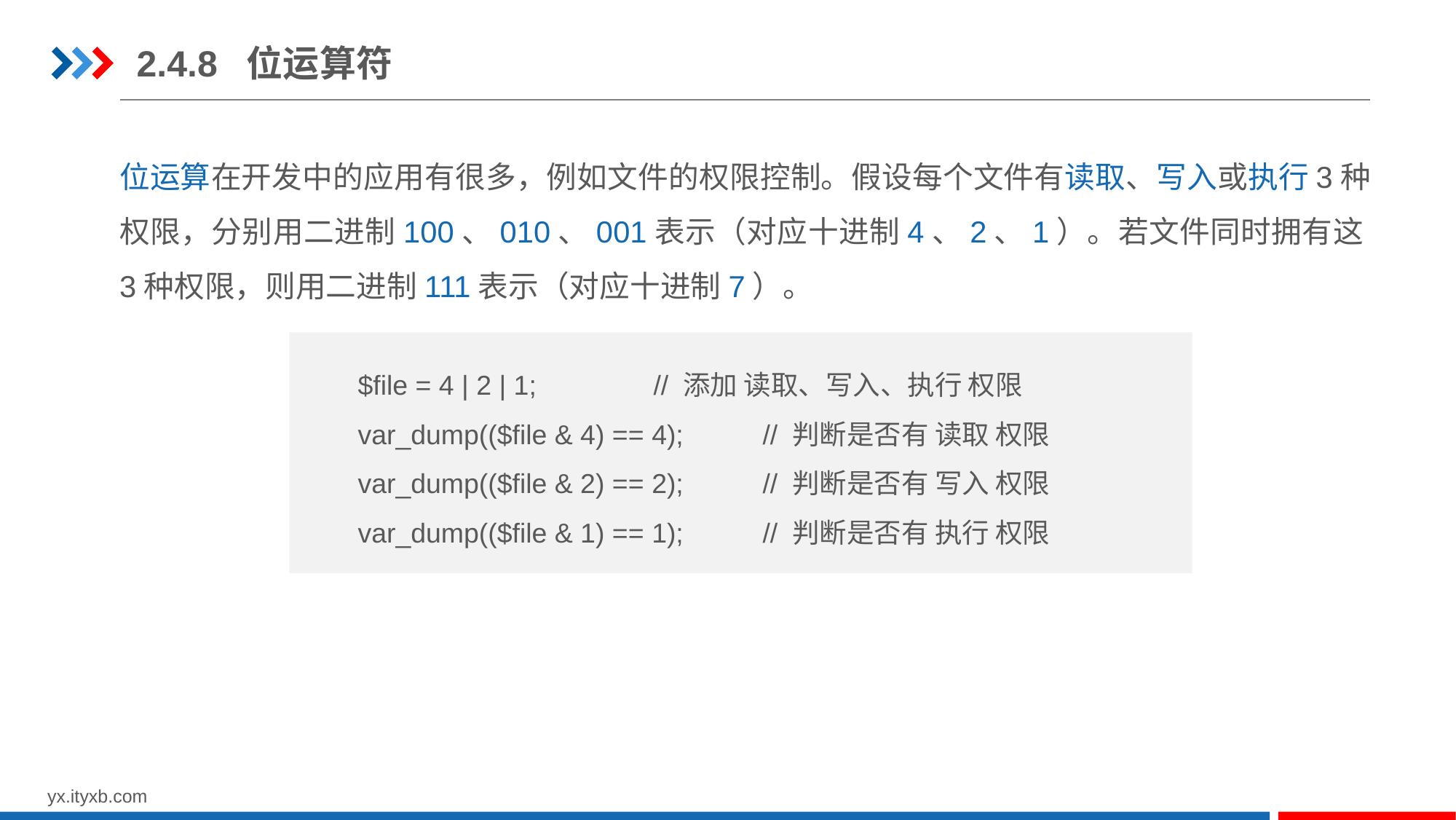

2.4.8  位运算符
位运算在开发中的应用有很多，例如文件的权限控制。假设每个文件有读取、写入或执行3种权限，分别用二进制100、010、001表示（对应十进制4、2、1）。若文件同时拥有这3种权限，则用二进制111表示（对应十进制7）。

$file = 4 | 2 | 1;             	// 添加 读取、写入、执行 权限
var_dump(($file & 4) == 4);    	// 判断是否有 读取 权限
var_dump(($file & 2) == 2);    	// 判断是否有 写入 权限
var_dump(($file & 1) == 1);    	// 判断是否有 执行 权限